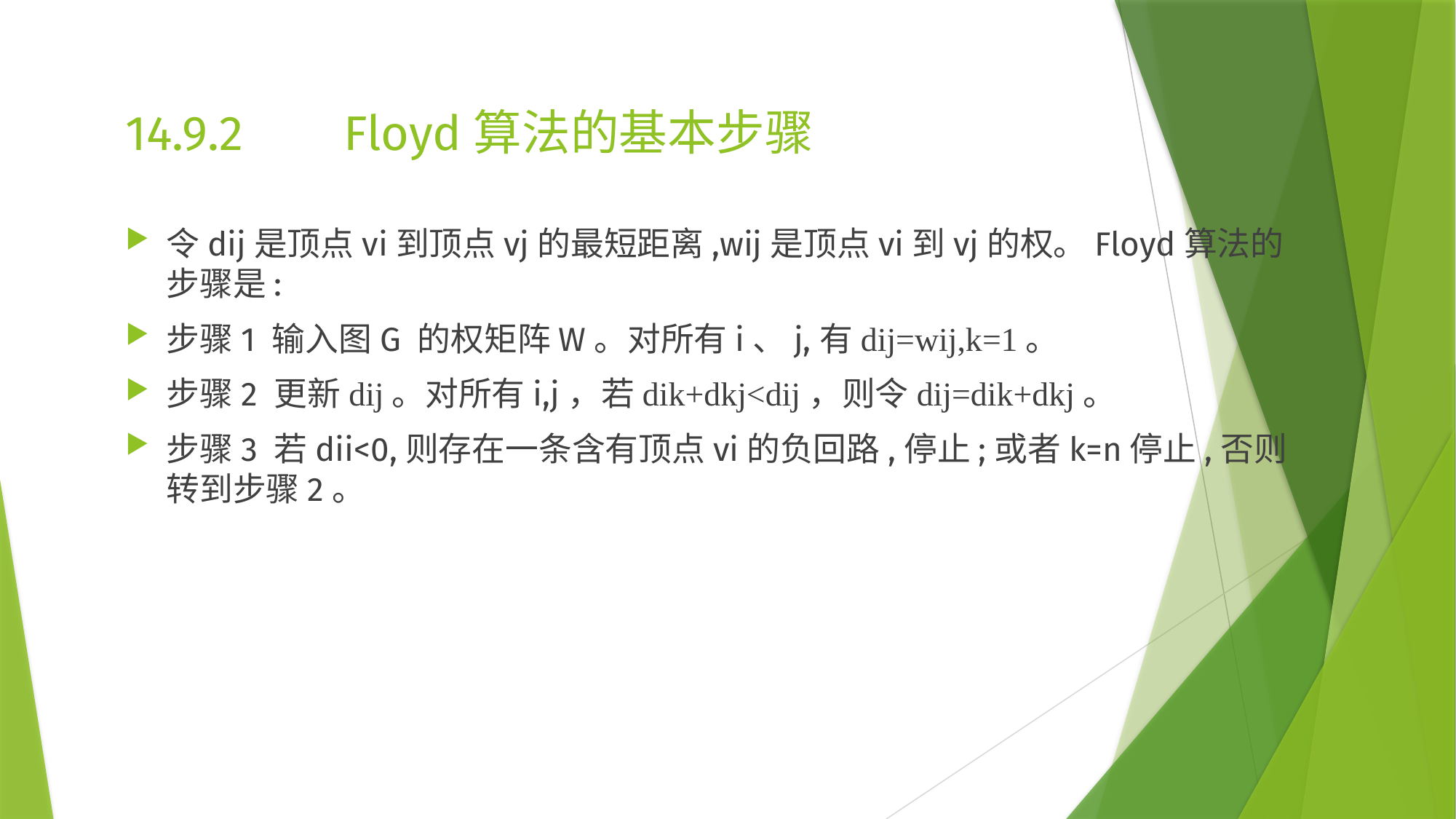

14.9.2 	Floyd算法的基本步骤
令dij是顶点vi到顶点vj的最短距离,wij是顶点vi到vj的权。Floyd算法的步骤是:
步骤1 输入图G 的权矩阵W。对所有i、j,有dij=wij,k=1。
步骤2 更新dij。对所有i,j，若dik+dkj<dij，则令dij=dik+dkj。
步骤3 若dii<0,则存在一条含有顶点vi的负回路,停止;或者k=n停止,否则转到步骤2。